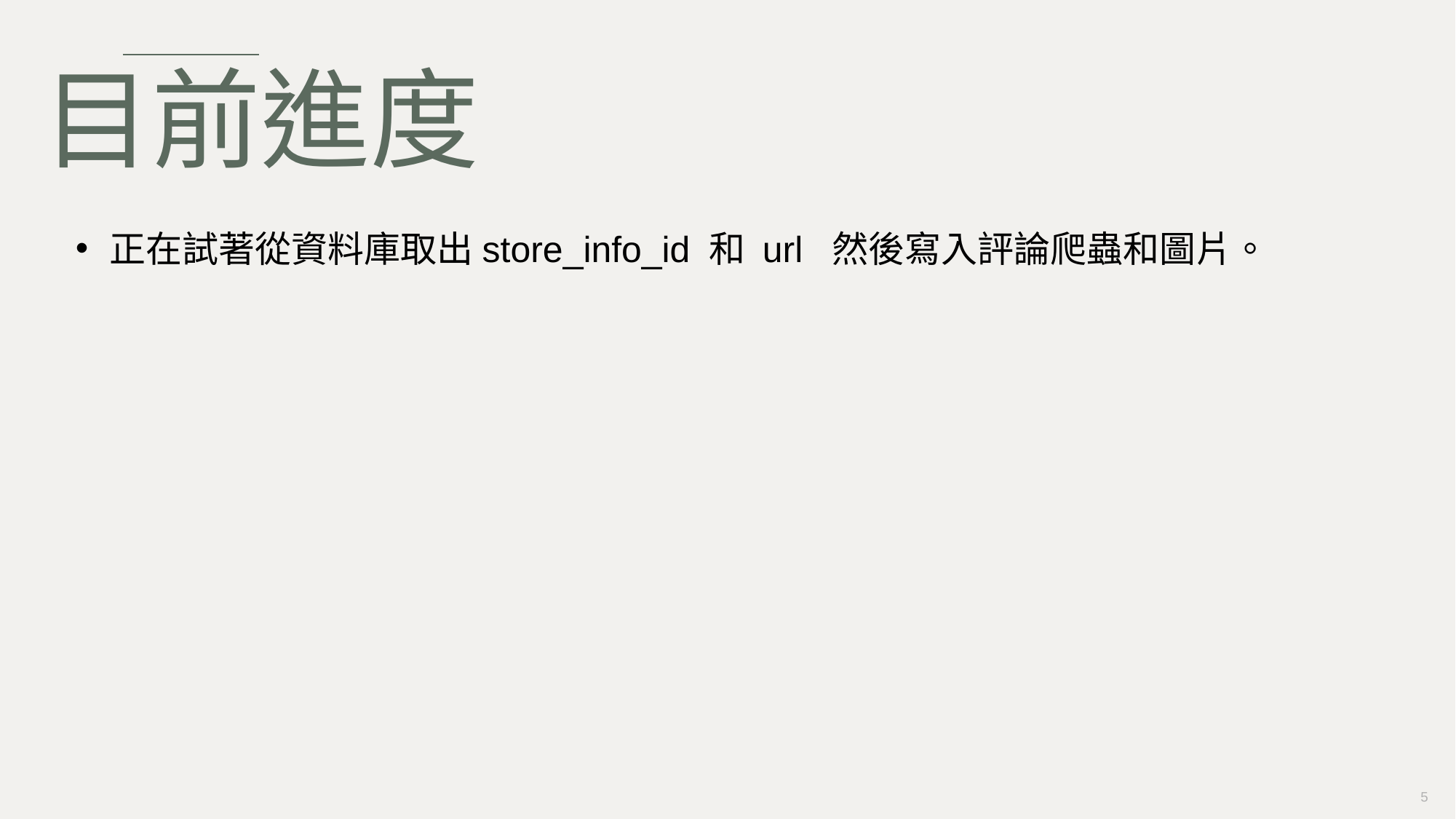

# 目前進度
正在試著從資料庫取出store_info_id 和 url  然後寫入評論爬蟲和圖片。
5